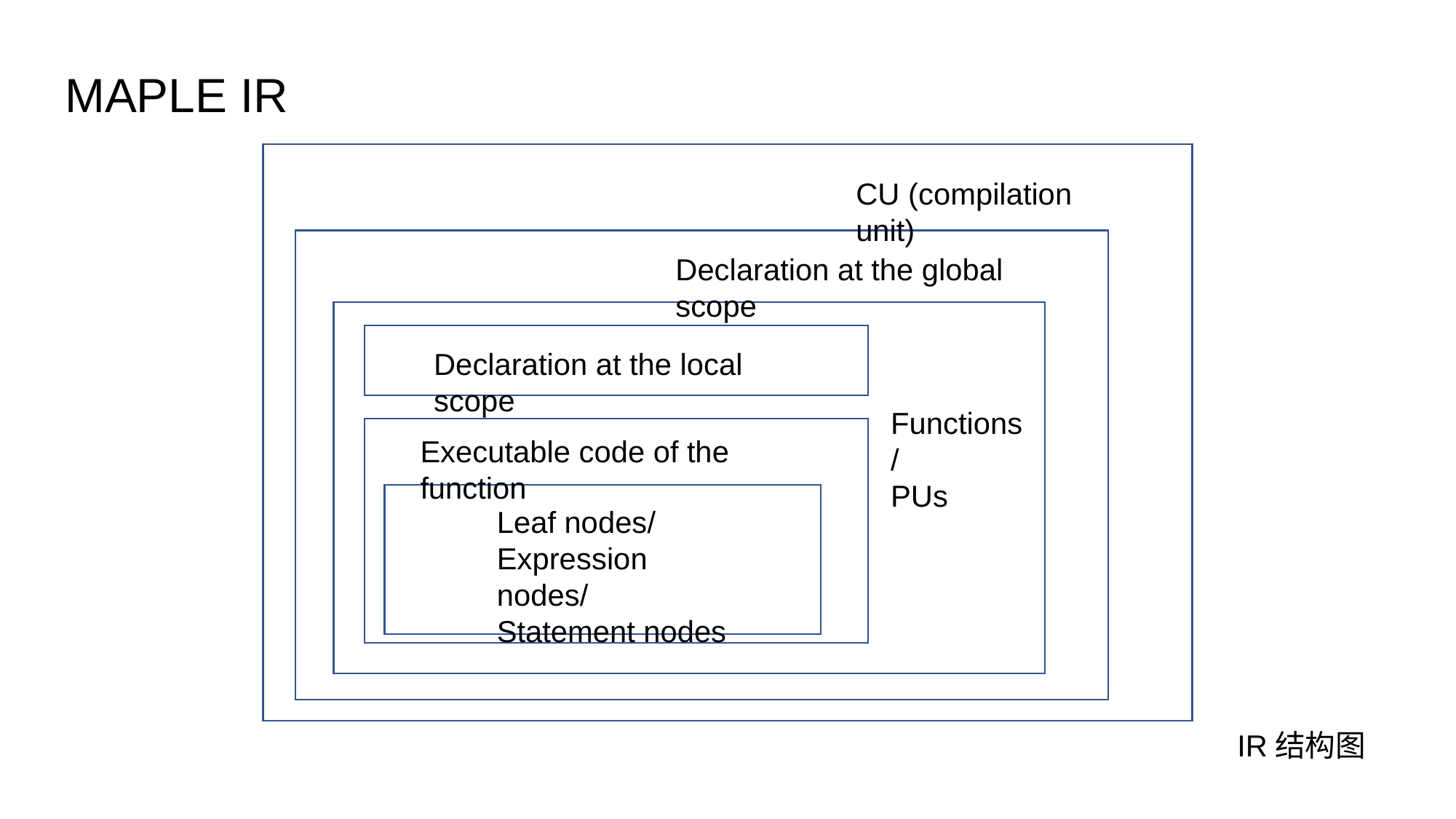

# MAPLE IR

CU (compilation unit)
BaseNode
PtrListNodeBase
<StmNode>

Declaration at the global scope

Declaration at the local scope
StmtNode
Functions/
PUs

Executable code of the function
UnaryStmtNode

Leaf nodes/
Expression nodes/
Statement nodes
IfStmtNode
IR结构图